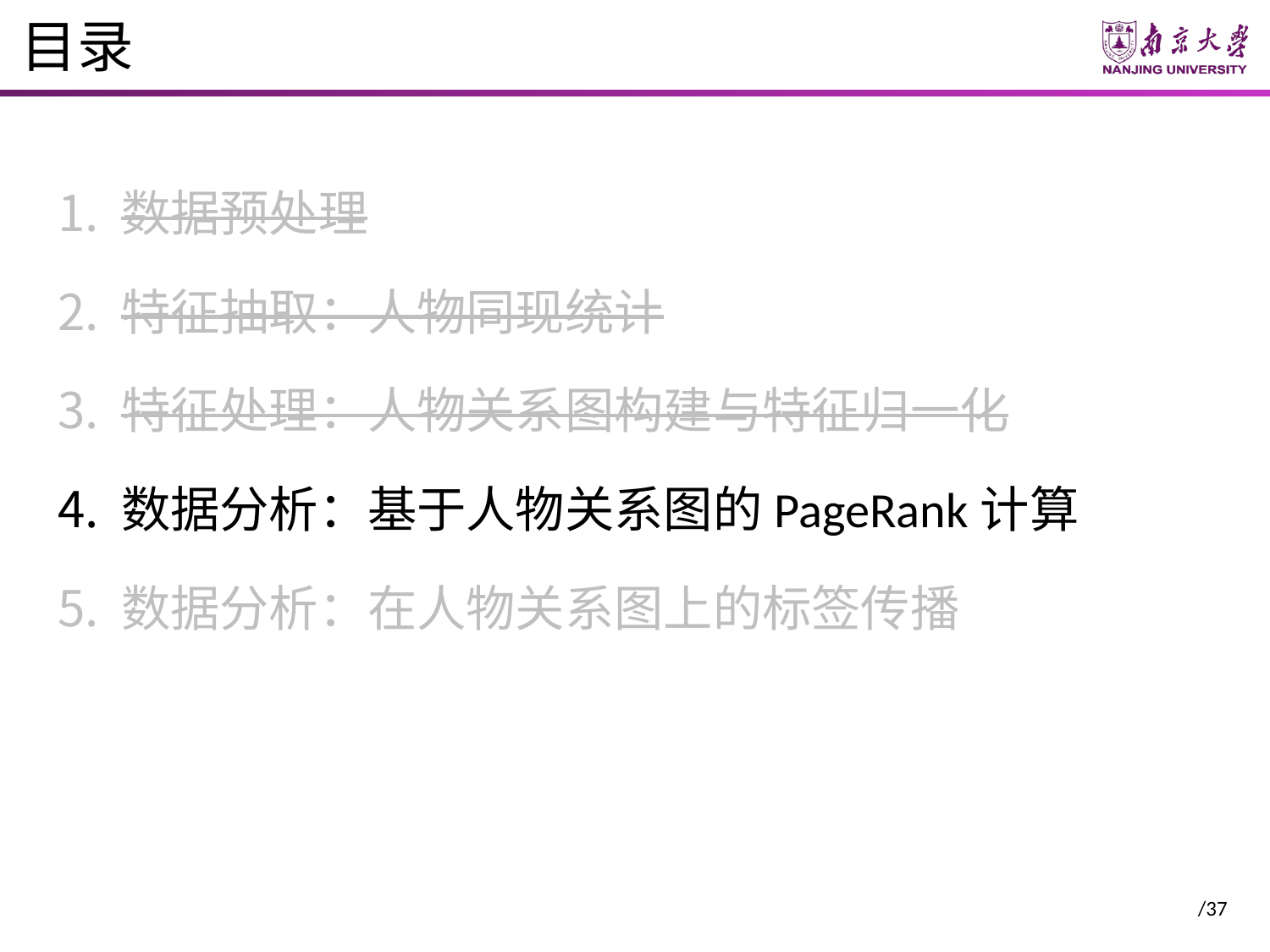

# 目录
数据预处理
特征抽取：人物同现统计
特征处理：人物关系图构建与特征归一化
数据分析：基于人物关系图的PageRank计算
数据分析：在人物关系图上的标签传播